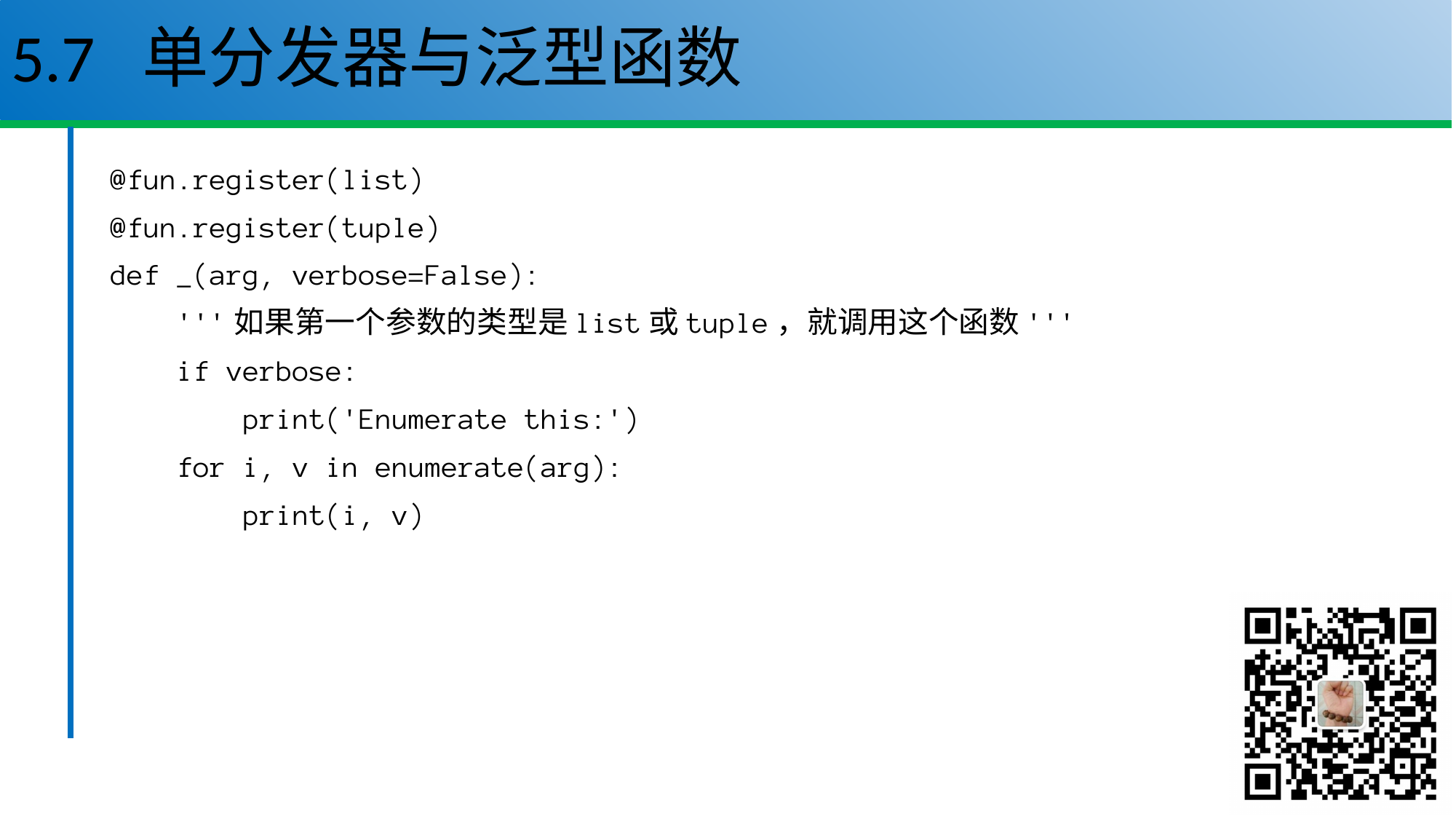

# 5.7  单分发器与泛型函数
@fun.register(list)
@fun.register(tuple)
def _(arg, verbose=False):
    '''如果第一个参数的类型是list或tuple，就调用这个函数'''
    if verbose:
        print('Enumerate this:')
    for i, v in enumerate(arg):
        print(i, v)
75